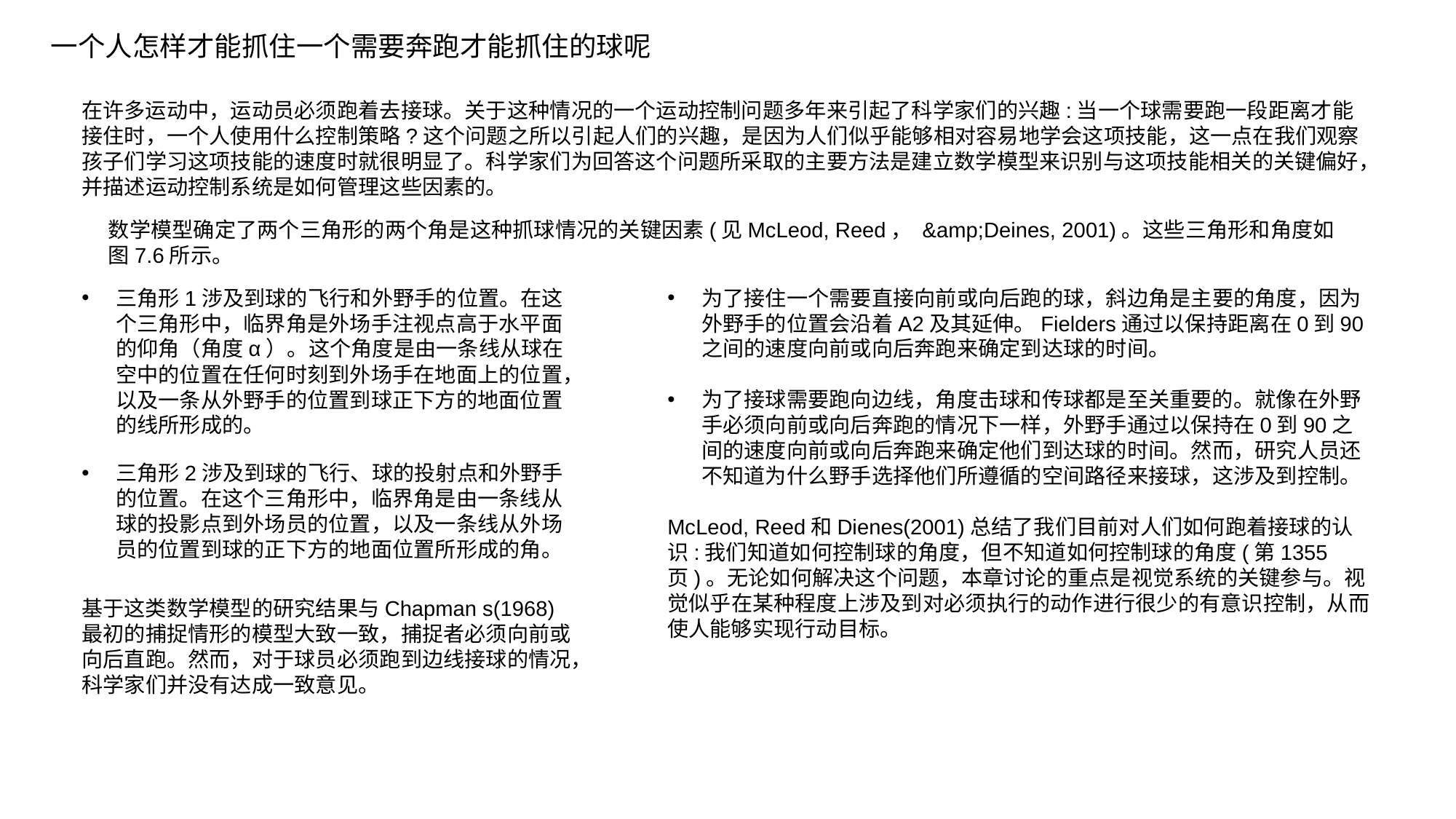

一个人怎样才能抓住一个需要奔跑才能抓住的球呢
在许多运动中，运动员必须跑着去接球。关于这种情况的一个运动控制问题多年来引起了科学家们的兴趣:当一个球需要跑一段距离才能接住时，一个人使用什么控制策略?这个问题之所以引起人们的兴趣，是因为人们似乎能够相对容易地学会这项技能，这一点在我们观察孩子们学习这项技能的速度时就很明显了。科学家们为回答这个问题所采取的主要方法是建立数学模型来识别与这项技能相关的关键偏好，并描述运动控制系统是如何管理这些因素的。
数学模型确定了两个三角形的两个角是这种抓球情况的关键因素(见McLeod, Reed， &amp;Deines, 2001)。这些三角形和角度如图7.6所示。
为了接住一个需要直接向前或向后跑的球，斜边角是主要的角度，因为外野手的位置会沿着A2及其延伸。Fielders通过以保持距离在0到90之间的速度向前或向后奔跑来确定到达球的时间。

为了接球需要跑向边线，角度击球和传球都是至关重要的。就像在外野手必须向前或向后奔跑的情况下一样，外野手通过以保持在0到90之间的速度向前或向后奔跑来确定他们到达球的时间。然而，研究人员还不知道为什么野手选择他们所遵循的空间路径来接球，这涉及到控制。

McLeod, Reed和Dienes(2001)总结了我们目前对人们如何跑着接球的认识:我们知道如何控制球的角度，但不知道如何控制球的角度(第1355页)。无论如何解决这个问题，本章讨论的重点是视觉系统的关键参与。视觉似乎在某种程度上涉及到对必须执行的动作进行很少的有意识控制，从而使人能够实现行动目标。
三角形1涉及到球的飞行和外野手的位置。在这个三角形中，临界角是外场手注视点高于水平面的仰角（角度α）。这个角度是由一条线从球在空中的位置在任何时刻到外场手在地面上的位置，以及一条从外野手的位置到球正下方的地面位置的线所形成的。
三角形2涉及到球的飞行、球的投射点和外野手的位置。在这个三角形中，临界角是由一条线从球的投影点到外场员的位置，以及一条线从外场员的位置到球的正下方的地面位置所形成的角。
基于这类数学模型的研究结果与Chapman s(1968)最初的捕捉情形的模型大致一致，捕捉者必须向前或向后直跑。然而，对于球员必须跑到边线接球的情况，科学家们并没有达成一致意见。